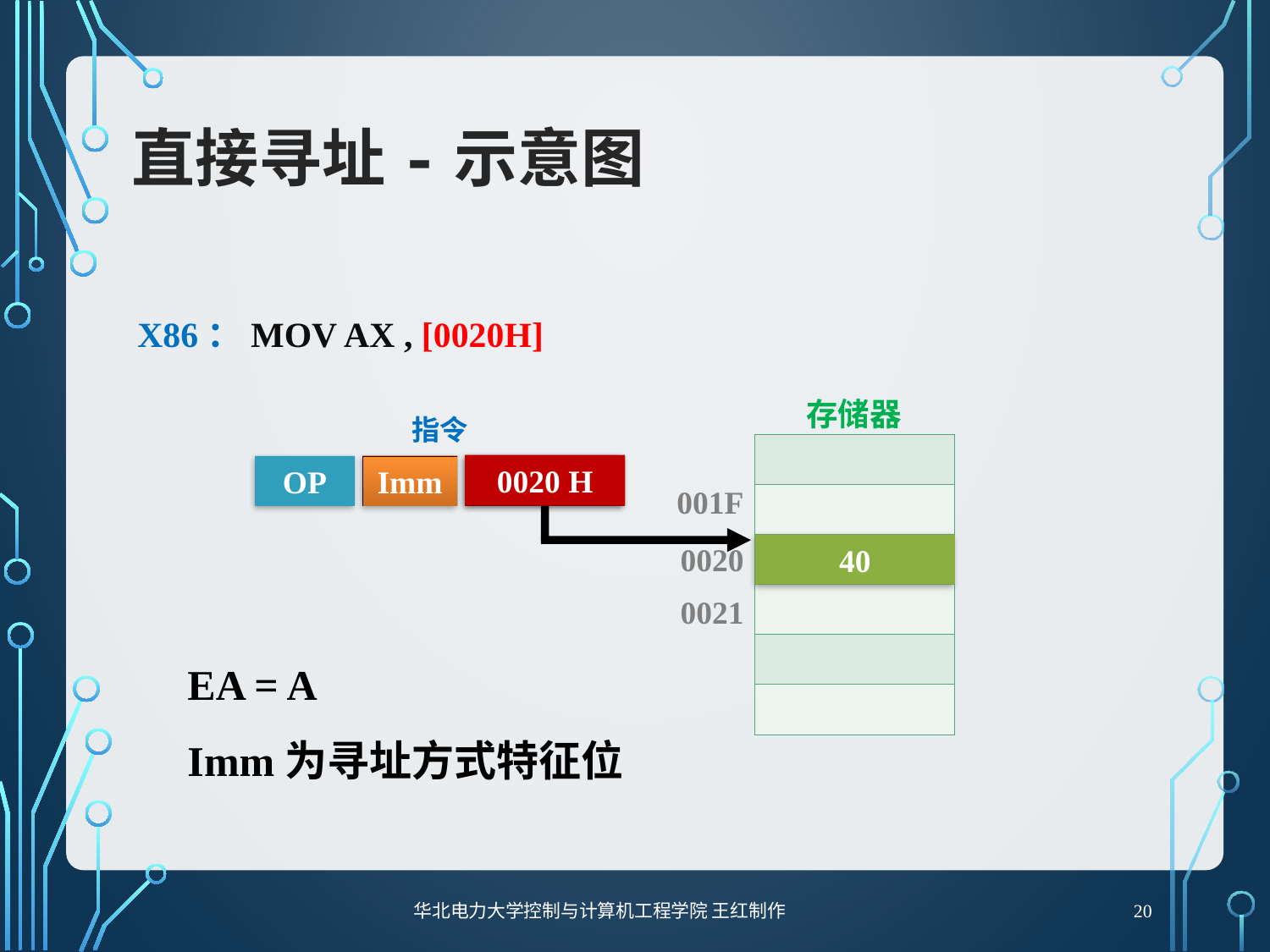

# 直接寻址-示意图
X86：MOV AX , [0020H]
| 存储器 |
| --- |
|  |
|  |
|  |
|  |
|  |
|  |
指令
OP
地址A
Imm
0020 H
001F

0020
40

0021
EA = A
Imm为寻址方式特征位
20
华北电力大学控制与计算机工程学院 王红制作